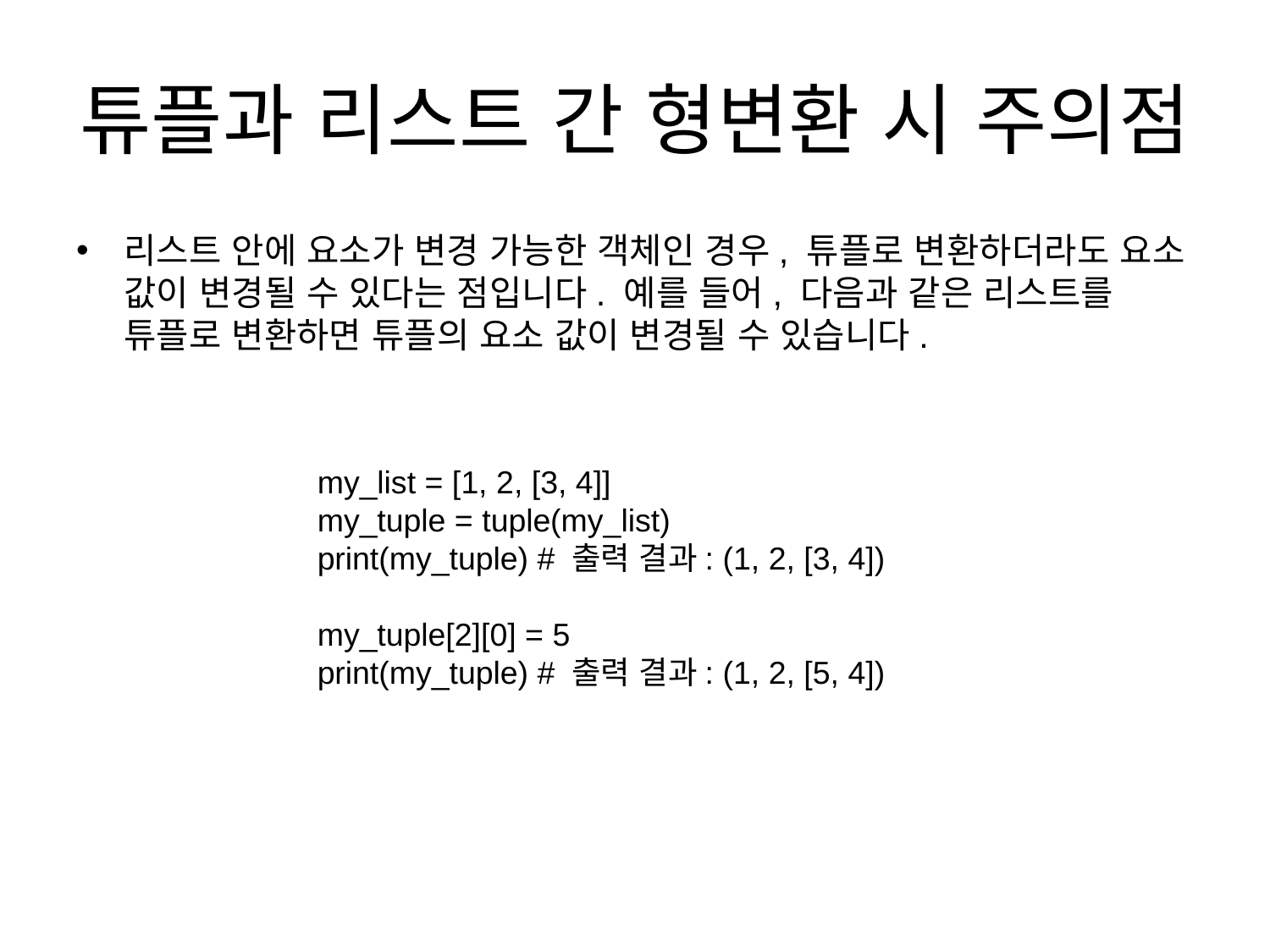

# 튜플과 리스트 간 형변환 시 주의점
리스트 안에 요소가 변경 가능한 객체인 경우, 튜플로 변환하더라도 요소 값이 변경될 수 있다는 점입니다. 예를 들어, 다음과 같은 리스트를 튜플로 변환하면 튜플의 요소 값이 변경될 수 있습니다.
my_list = [1, 2, [3, 4]]
my_tuple = tuple(my_list)
print(my_tuple) # 출력 결과: (1, 2, [3, 4])

my_tuple[2][0] = 5
print(my_tuple) # 출력 결과: (1, 2, [5, 4])